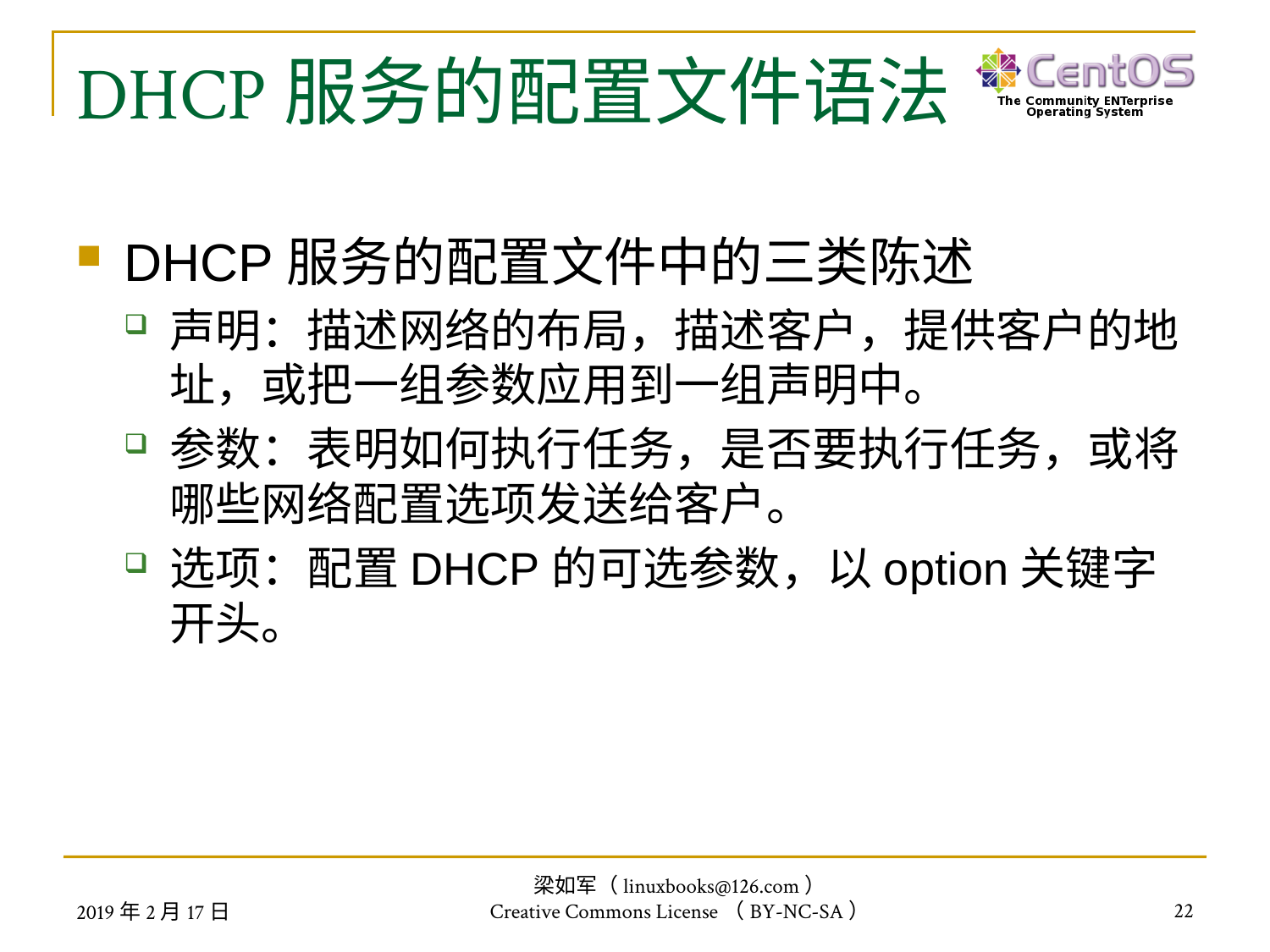

# DHCP服务的配置文件语法
DHCP服务的配置文件中的三类陈述
声明：描述网络的布局，描述客户，提供客户的地址，或把一组参数应用到一组声明中。
参数：表明如何执行任务，是否要执行任务，或将哪些网络配置选项发送给客户。
选项：配置DHCP的可选参数，以option关键字开头。
梁如军（linuxbooks@126.com）
Creative Commons License（BY-NC-SA）
2019年2月17日
22